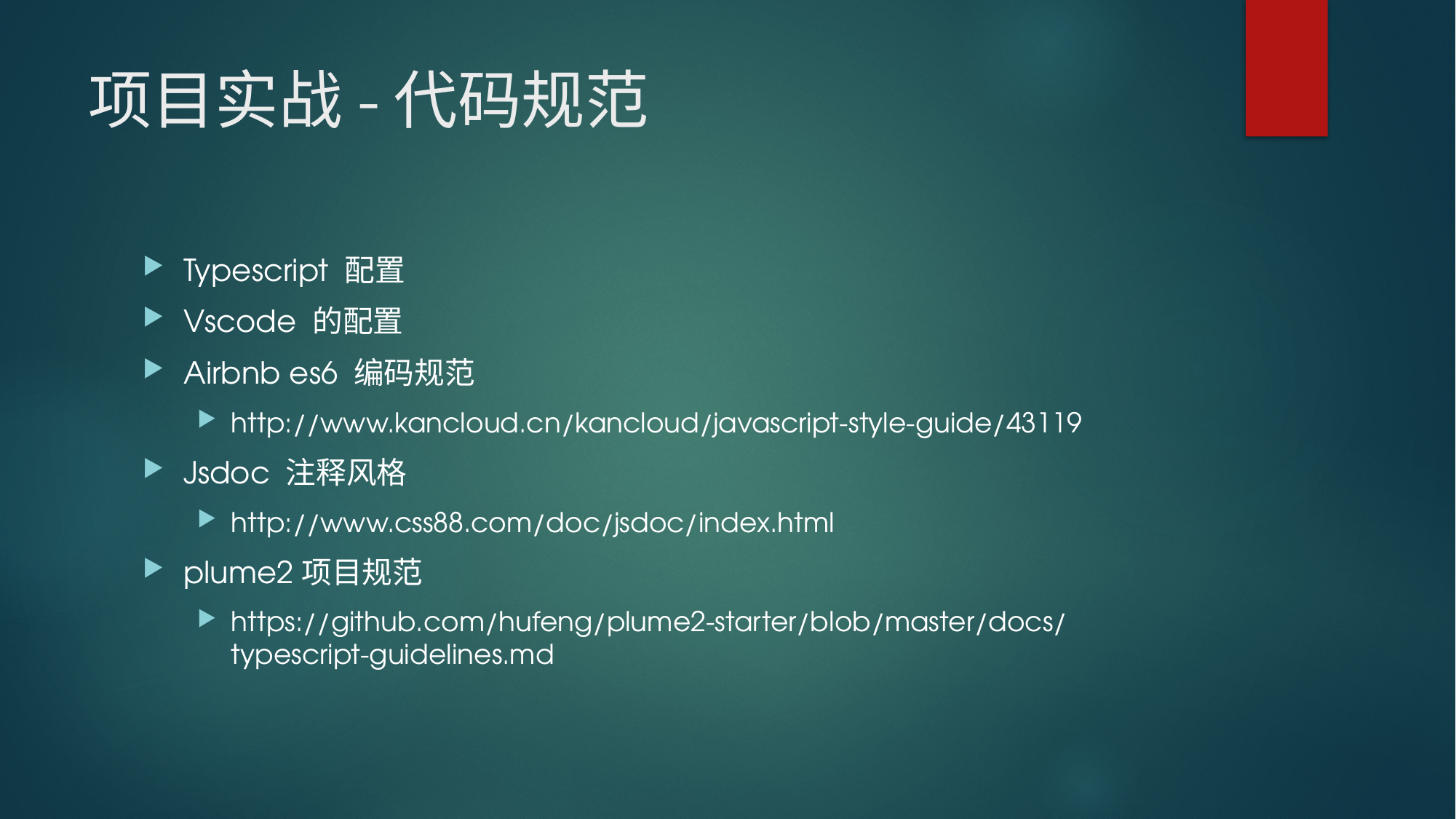

# 项目实战-代码规范

Typescript 配置
Vscode 的配置
Airbnb es6 编码规范
http://www.kancloud.cn/kancloud/javascript-style-guide/43119
Jsdoc 注释风格
http://www.css88.com/doc/jsdoc/index.html
plume2项目规范
https://github.com/hufeng/plume2-starter/blob/master/docs/typescript-guidelines.md